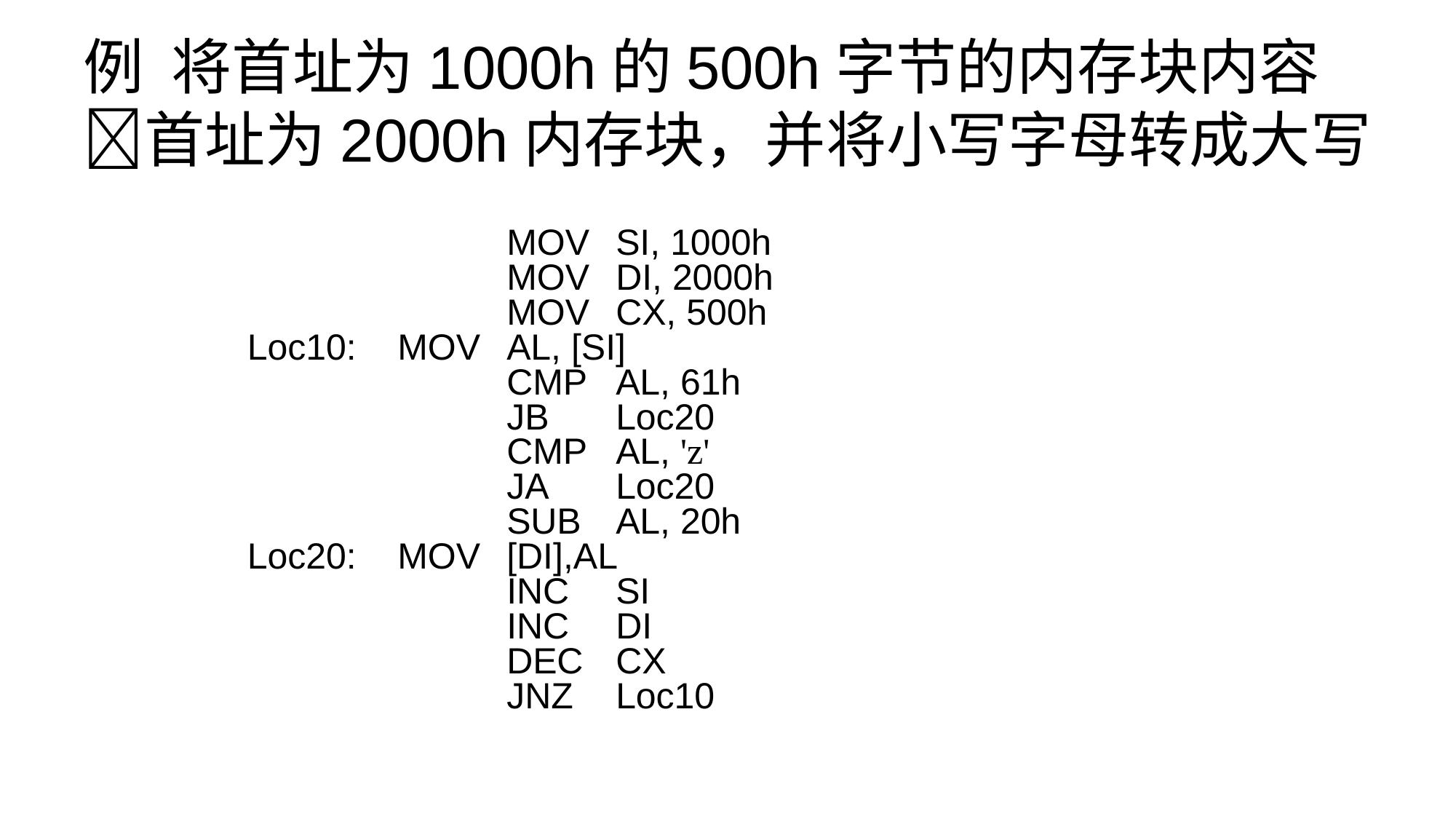

# 例  将首址为1000h的500h字节的内存块内容⇒首址为2000h内存块，并将小写字母转成大写
			MOV	SI, 1000h
			MOV	DI, 2000h
			MOV	CX, 500h
Loc10:	MOV	AL, [SI]
			CMP	AL, 61h
			JB	Loc20
			CMP	AL, 'z'
			JA	Loc20
			SUB	AL, 20h
Loc20:	MOV	[DI],AL
			INC	SI
			INC	DI
			DEC	CX
			JNZ	Loc10